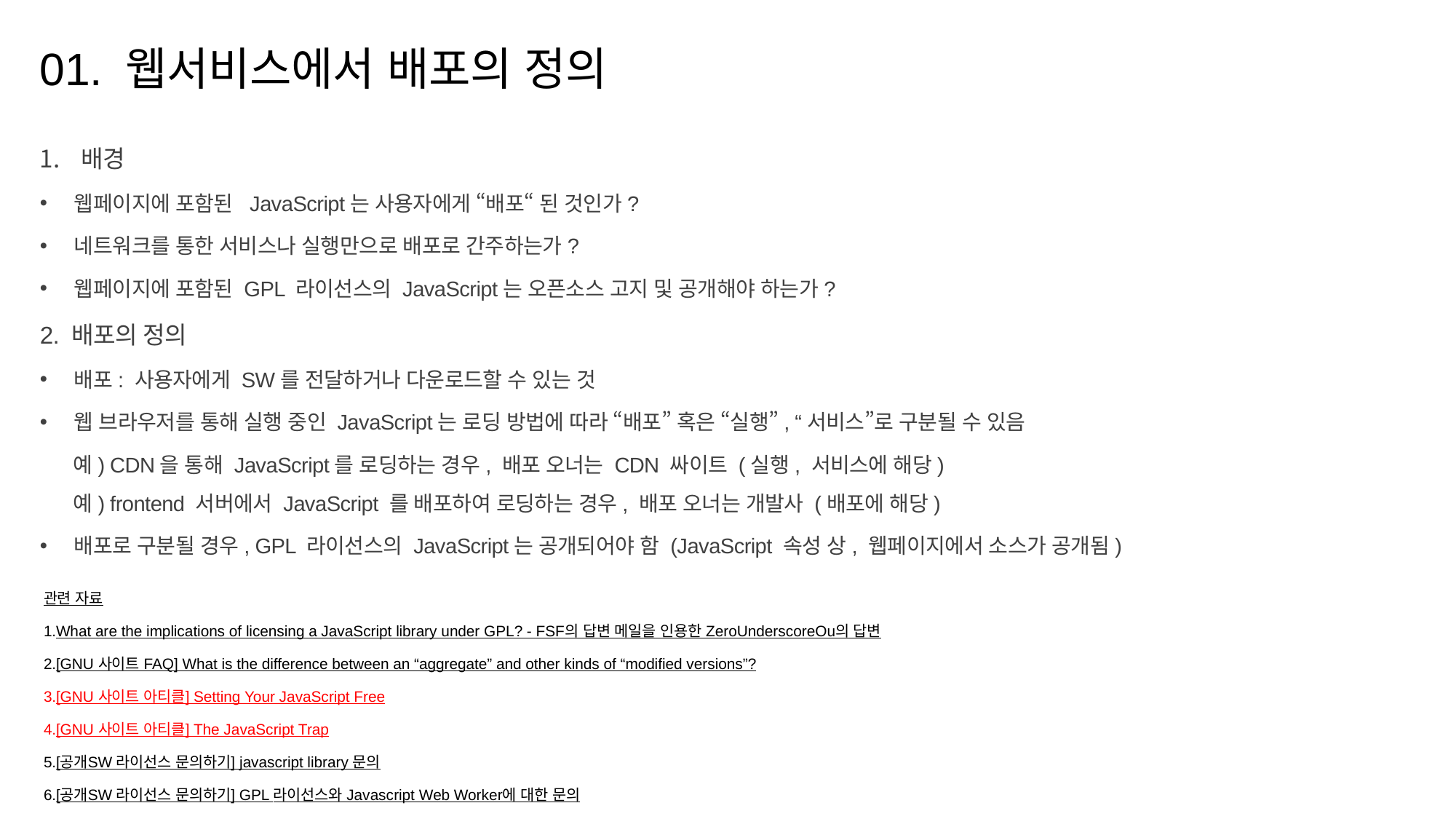

# 01. 웹서비스에서 배포의 정의
배경
웹페이지에 포함된  JavaScript는 사용자에게 “배포“ 된 것인가?
네트워크를 통한 서비스나 실행만으로 배포로 간주하는가?
웹페이지에 포함된 GPL 라이선스의 JavaScript는 오픈소스 고지 및 공개해야 하는가?
2. 배포의 정의
배포: 사용자에게 SW를 전달하거나 다운로드할 수 있는 것
웹 브라우저를 통해 실행 중인 JavaScript는 로딩 방법에 따라 “배포” 혹은 “실행”, “서비스”로 구분될 수 있음
     예) CDN을 통해 JavaScript를 로딩하는 경우, 배포 오너는 CDN 싸이트 (실행, 서비스에 해당)
     예) frontend 서버에서 JavaScript 를 배포하여 로딩하는 경우, 배포 오너는 개발사 (배포에 해당)
배포로 구분될 경우, GPL 라이선스의 JavaScript는 공개되어야 함 (JavaScript 속성 상, 웹페이지에서 소스가 공개됨)

관련 자료
What are the implications of licensing a JavaScript library under GPL? - FSF의 답변 메일을 인용한 ZeroUnderscoreOu의 답변
[GNU 사이트 FAQ] What is the difference between an “aggregate” and other kinds of “modified versions”?
[GNU 사이트 아티클] Setting Your JavaScript Free
[GNU 사이트 아티클] The JavaScript Trap
[공개SW 라이선스 문의하기] javascript library 문의
[공개SW 라이선스 문의하기] GPL 라이선스와 Javascript Web Worker에 대한 문의
SaaS로 서비스를 제공할 때에도 오픈소스 컴플라이언스가 필요한가요? (SKT 장학성 메니저)